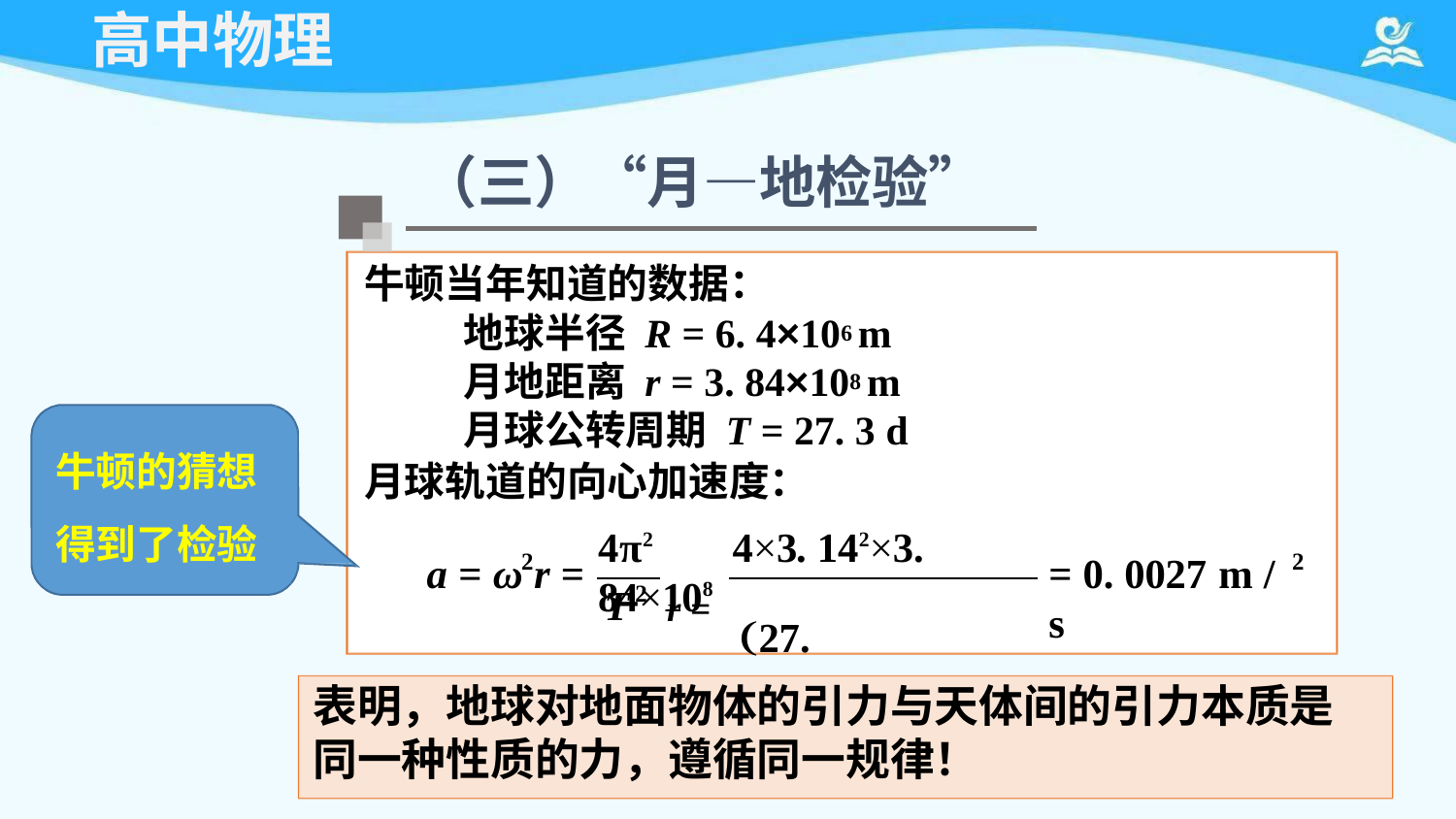

# 高中物理
（三）“月—地检验”

牛顿当年知道的数据：
地球半径 R = 6. 4×106 m
月地距离 r = 3. 84×108 m
月球公转周期 T = 27. 3 d
月球轨道的向心加速度：

牛顿的猜想 得到了检验
4π2	4×3. 142×3. 84×108
2
2
a = ω r =
= 0. 0027 m / s
r =	(27. 3×24×3600)2
2
T

表明，地球对地面物体的引力与天体间的引力本质是 同一种性质的力，遵循同一规律！